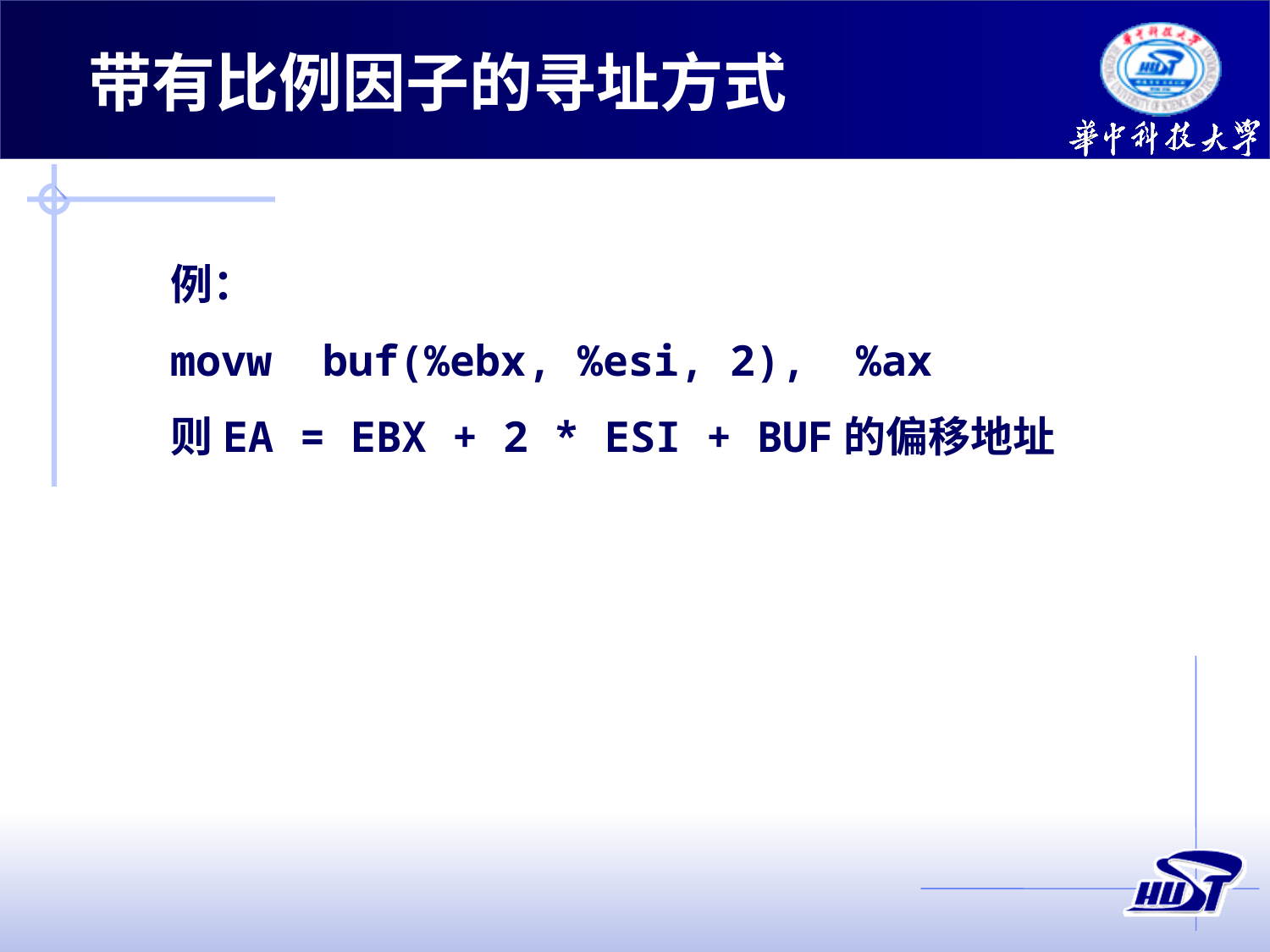

带有比例因子的寻址方式
例：
movw  buf(%ebx, %esi, 2),  %ax
则EA = EBX + 2 * ESI + BUF的偏移地址